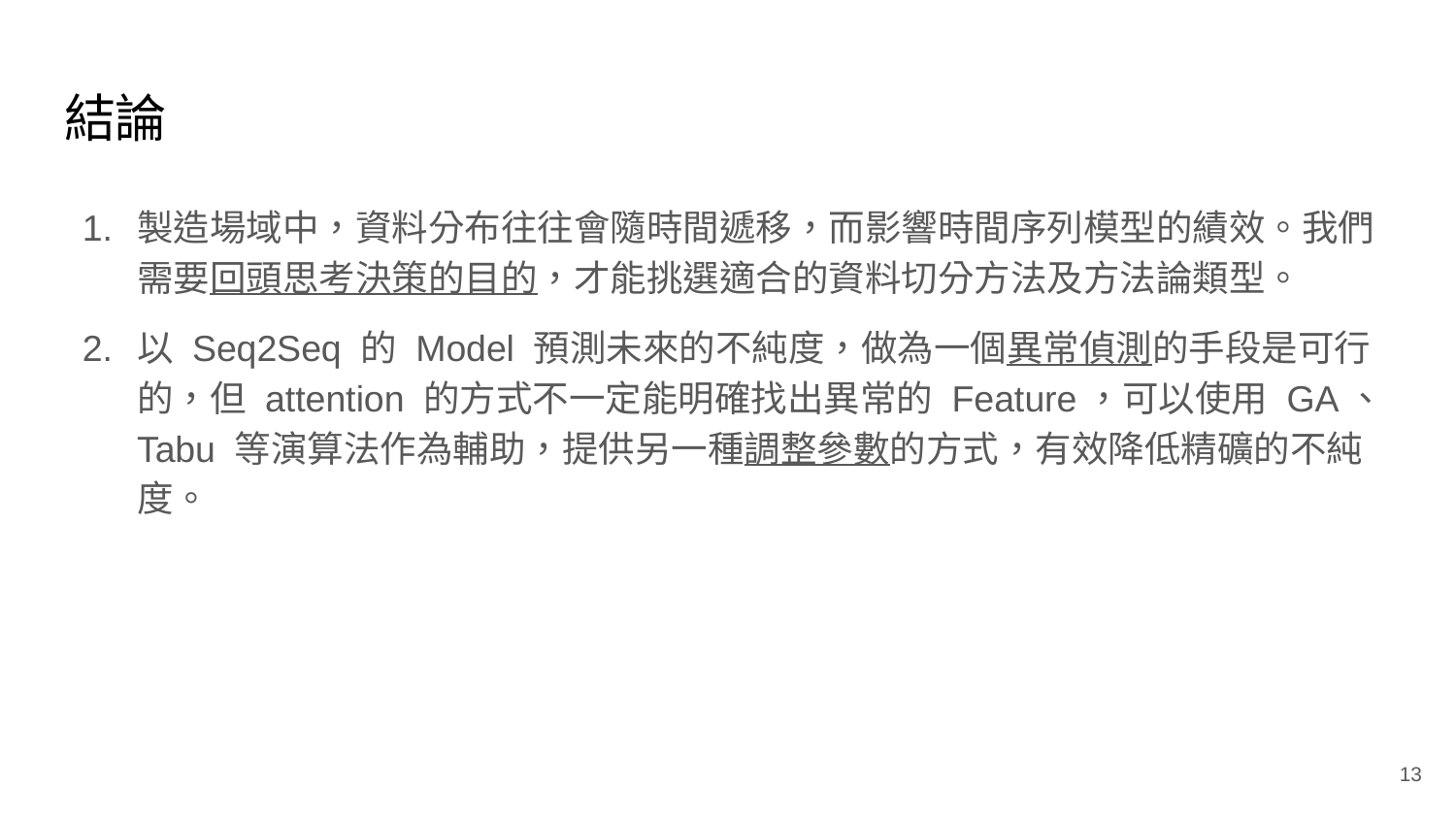

# 結論
製造場域中，資料分布往往會隨時間遞移，而影響時間序列模型的績效。我們需要回頭思考決策的目的，才能挑選適合的資料切分方法及方法論類型。
以 Seq2Seq 的 Model 預測未來的不純度，做為一個異常偵測的手段是可行的，但 attention 的方式不一定能明確找出異常的 Feature，可以使用 GA、Tabu 等演算法作為輔助，提供另一種調整參數的方式，有效降低精礦的不純度。

13